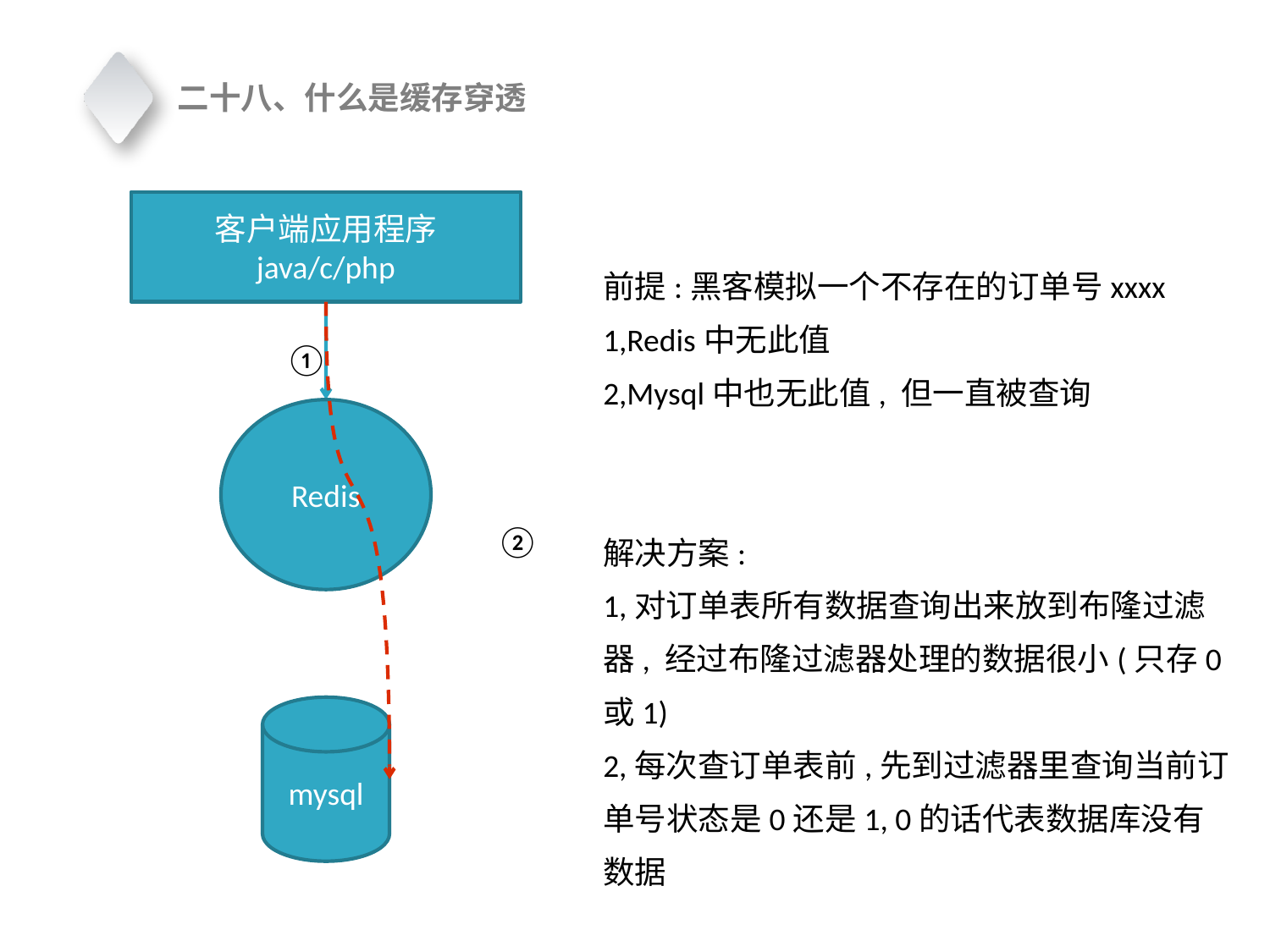

二十八、什么是缓存穿透
客户端应用程序
java/c/php
前提:黑客模拟一个不存在的订单号xxxx
1,Redis中无此值
2,Mysql中也无此值, 但一直被查询

解决方案:
1,对订单表所有数据查询出来放到布隆过滤器, 经过布隆过滤器处理的数据很小(只存0或1)
2,每次查订单表前,先到过滤器里查询当前订单号状态是0还是1, 0的话代表数据库没有数据

①
Redis
②
mysql